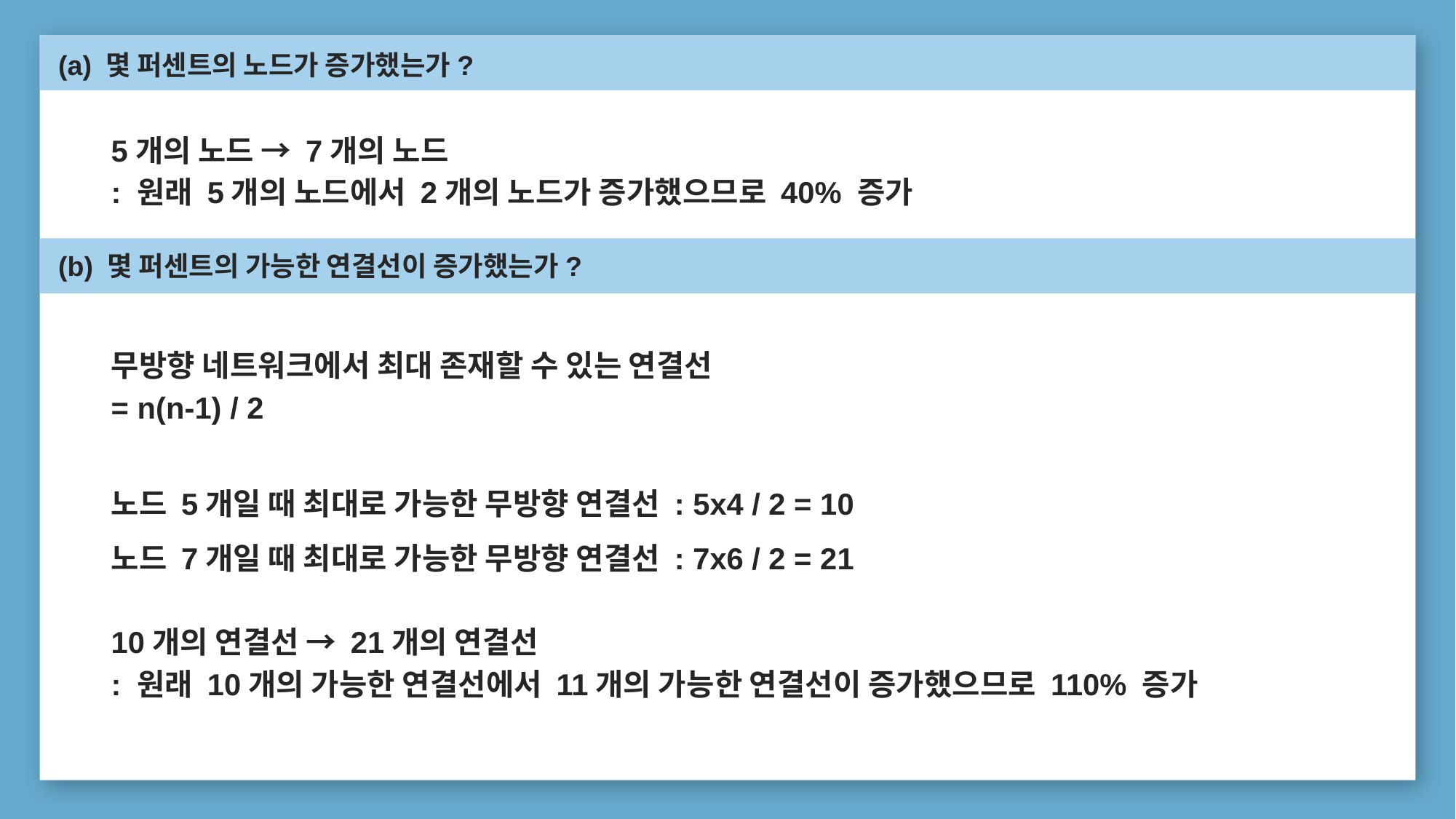

(a) 몇 퍼센트의 노드가 증가했는가?
5개의 노드 → 7개의 노드
: 원래 5개의 노드에서 2개의 노드가 증가했으므로 40% 증가
 (b) 몇 퍼센트의 가능한 연결선이 증가했는가?

49.7%
무방향 네트워크에서 최대 존재할 수 있는 연결선
= n(n-1) / 2

노드 5개일 때 최대로 가능한 무방향 연결선 : 5x4 / 2 = 10
노드 7개일 때 최대로 가능한 무방향 연결선 : 7x6 / 2 = 21

10개의 연결선 → 21개의 연결선
: 원래 10개의 가능한 연결선에서 11개의 가능한 연결선이 증가했으므로 110% 증가
CONTENT